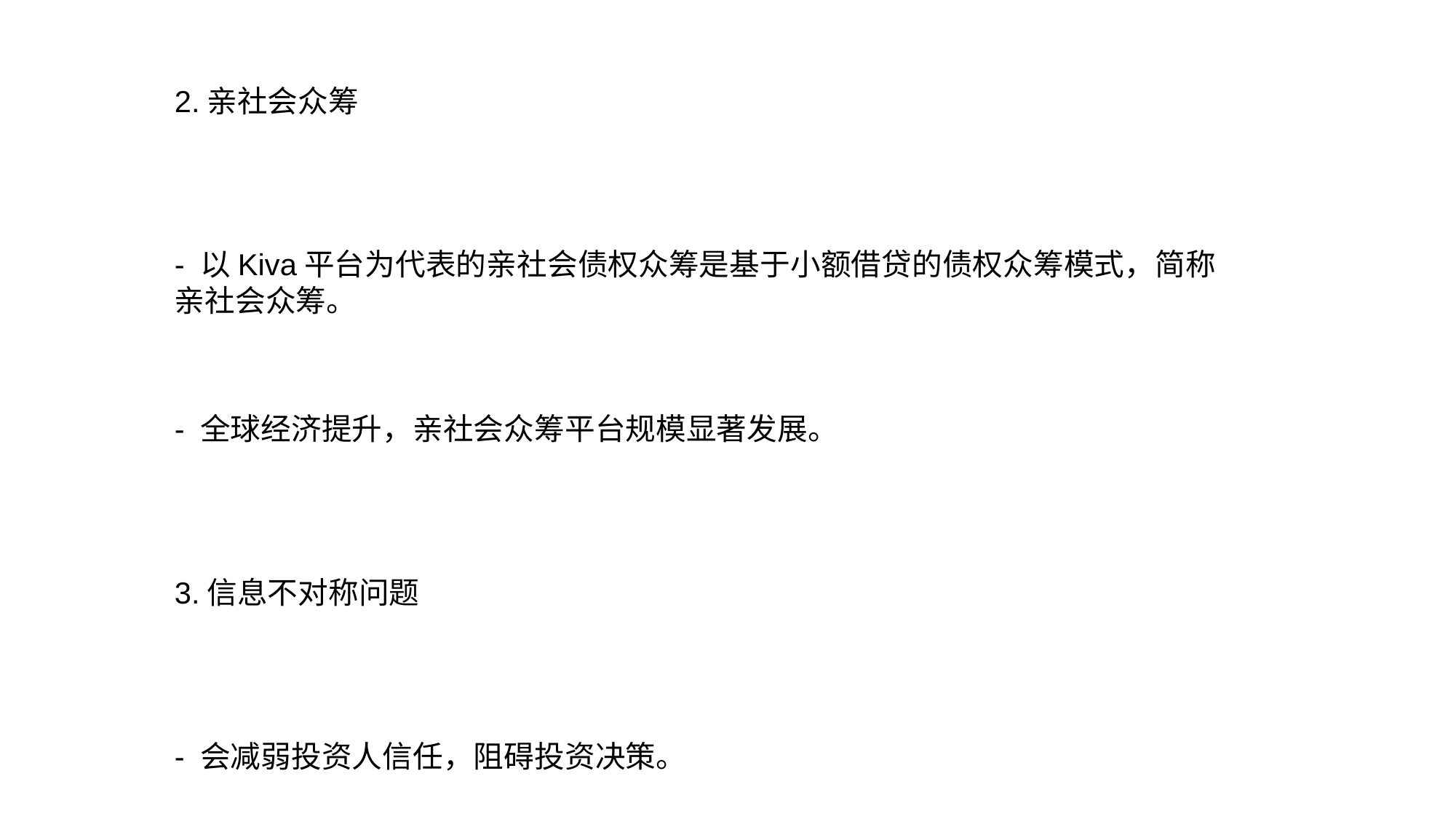

2.亲社会众筹

- 以Kiva平台为代表的亲社会债权众筹是基于小额借贷的债权众筹模式，简称亲社会众筹。
- 全球经济提升，亲社会众筹平台规模显著发展。
3.信息不对称问题
- 会减弱投资人信任，阻碍投资决策。
- 探讨如何结合多媒体高效组织传递信息，减弱信息不对称以吸引投资者并最大化众筹成功。